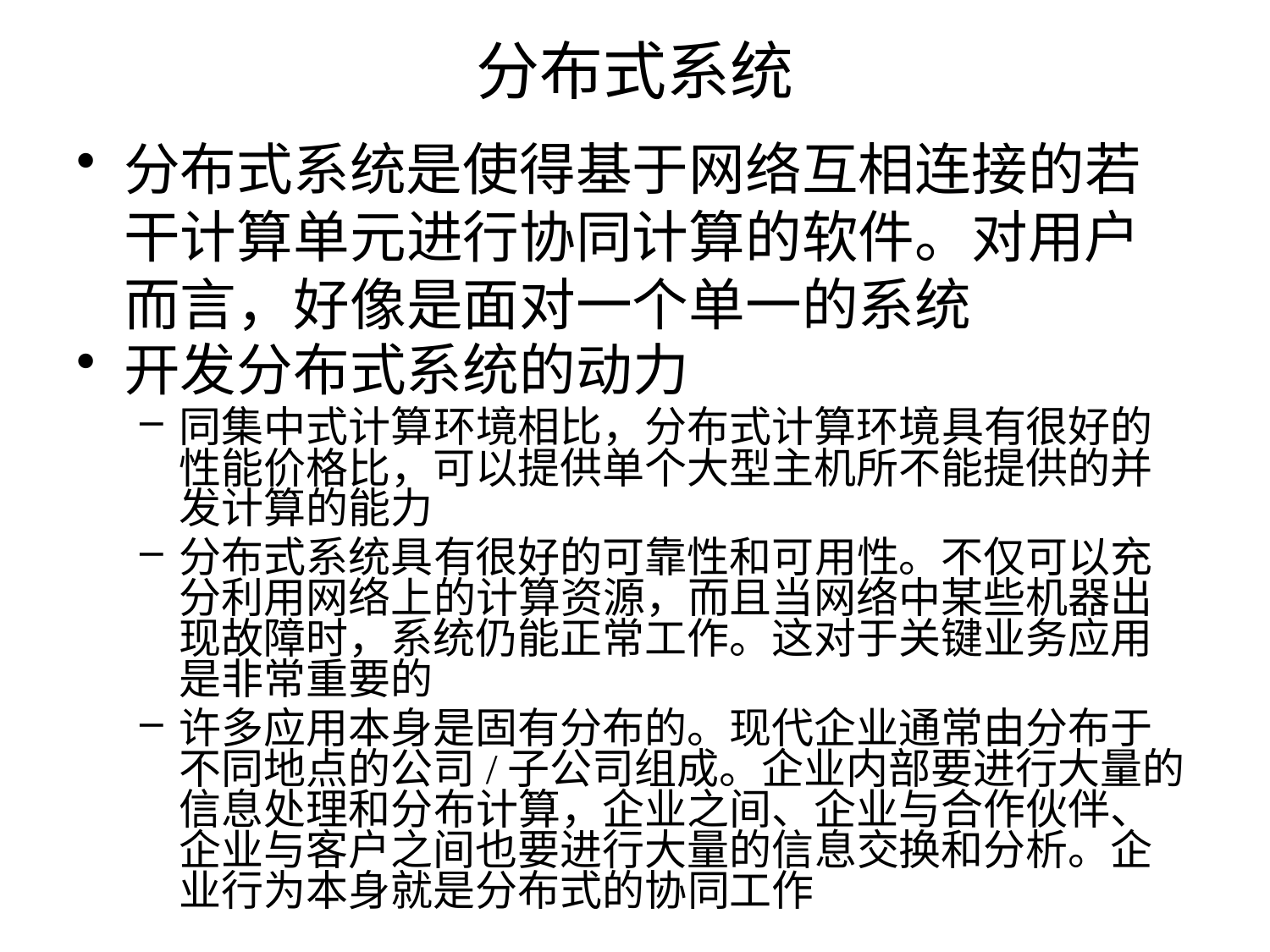

# 分布式系统
分布式系统是使得基于网络互相连接的若干计算单元进行协同计算的软件。对用户而言，好像是面对一个单一的系统
开发分布式系统的动力
同集中式计算环境相比，分布式计算环境具有很好的性能价格比，可以提供单个大型主机所不能提供的并发计算的能力
分布式系统具有很好的可靠性和可用性。不仅可以充分利用网络上的计算资源，而且当网络中某些机器出现故障时，系统仍能正常工作。这对于关键业务应用是非常重要的
许多应用本身是固有分布的。现代企业通常由分布于不同地点的公司/子公司组成。企业内部要进行大量的信息处理和分布计算，企业之间、企业与合作伙伴、企业与客户之间也要进行大量的信息交换和分析。企业行为本身就是分布式的协同工作